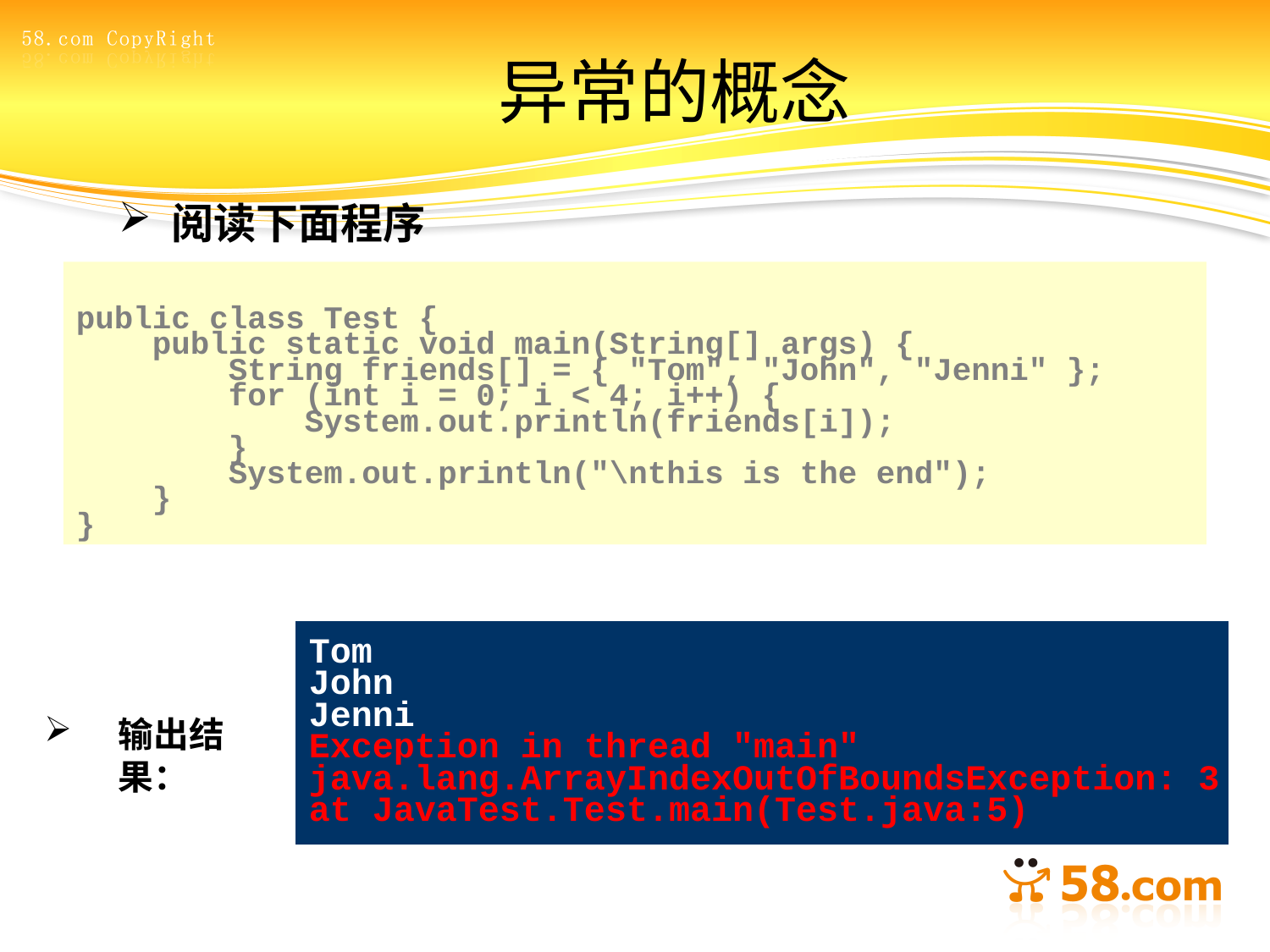

# 异常的概念
 阅读下面程序

public class Test {
    public static void main(String[] args) {
        String friends[] = { "Tom", "John", "Jenni" };
        for (int i = 0; i < 4; i++) {
            System.out.println(friends[i]);
        }
        System.out.println("\nthis is the end");
    }
}
Tom
John
Jenni
Exception in thread "main"
java.lang.ArrayIndexOutOfBoundsException: 3
at JavaTest.Test.main(Test.java:5)
输出结果：